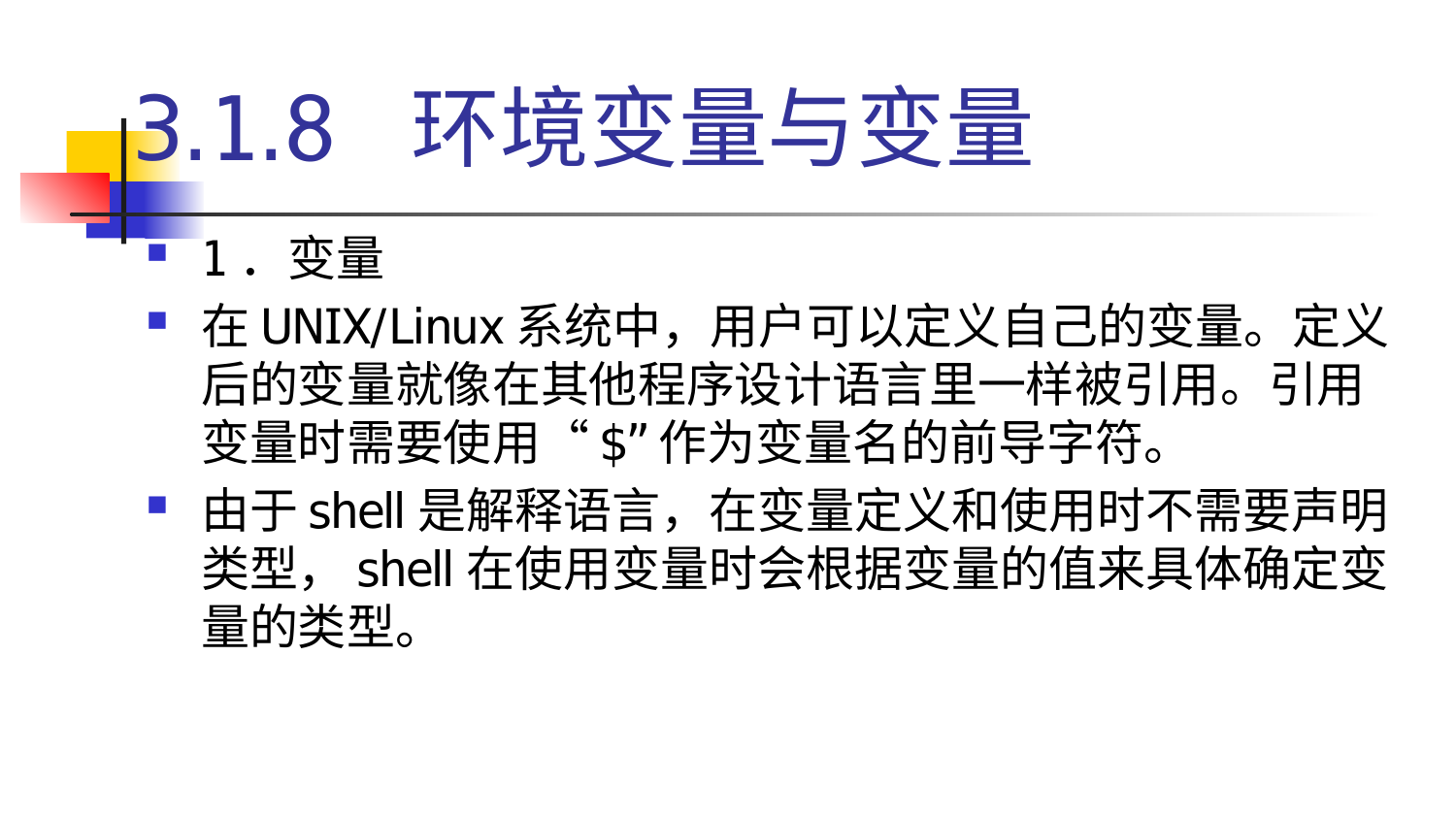

# 3.1.8  环境变量与变量
1．变量
在UNIX/Linux系统中，用户可以定义自己的变量。定义后的变量就像在其他程序设计语言里一样被引用。引用变量时需要使用“$”作为变量名的前导字符。
由于shell是解释语言，在变量定义和使用时不需要声明类型，shell在使用变量时会根据变量的值来具体确定变量的类型。